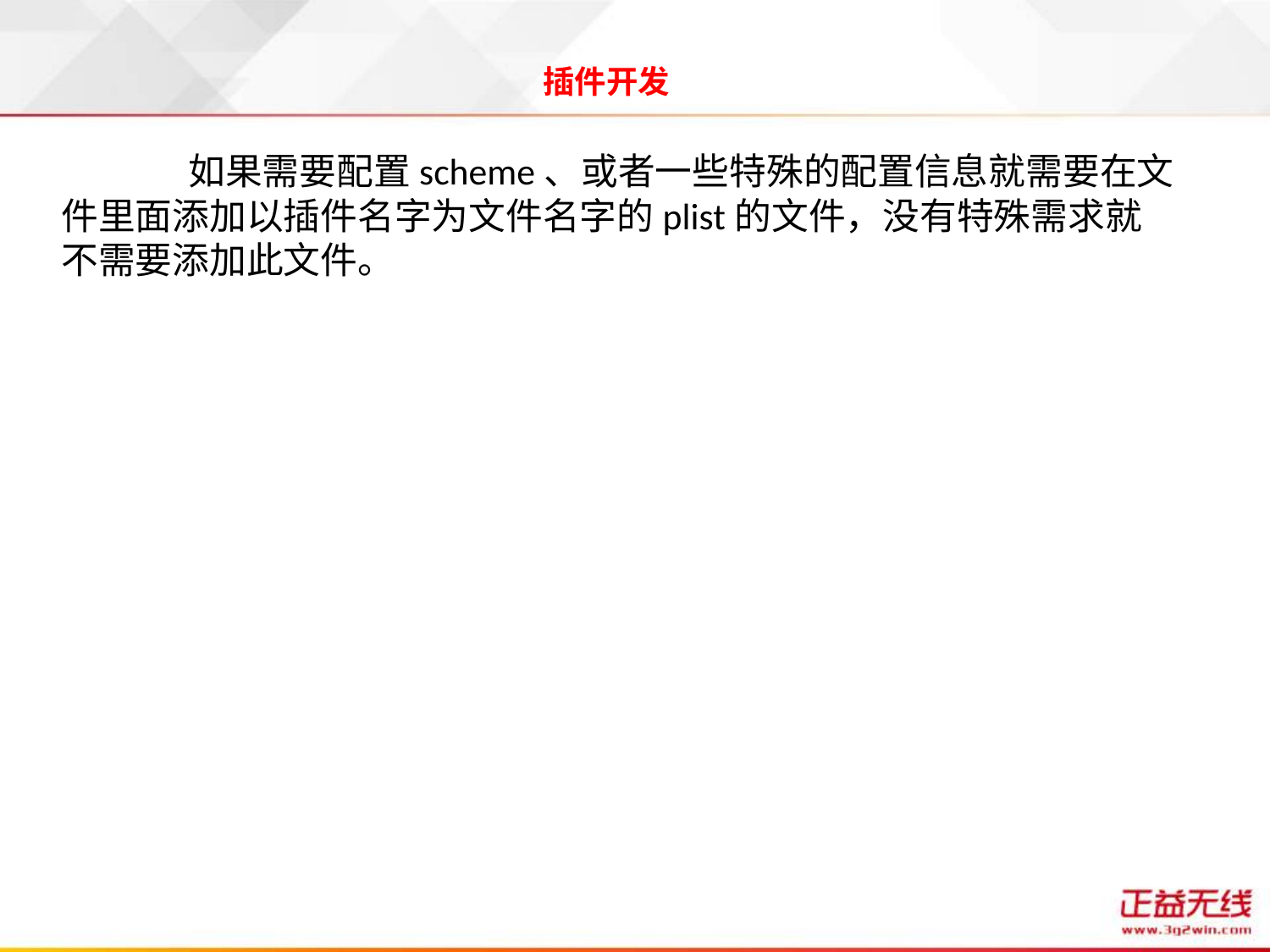

# 插件开发
	如果需要配置scheme、或者一些特殊的配置信息就需要在文件里面添加以插件名字为文件名字的plist的文件，没有特殊需求就不需要添加此文件。